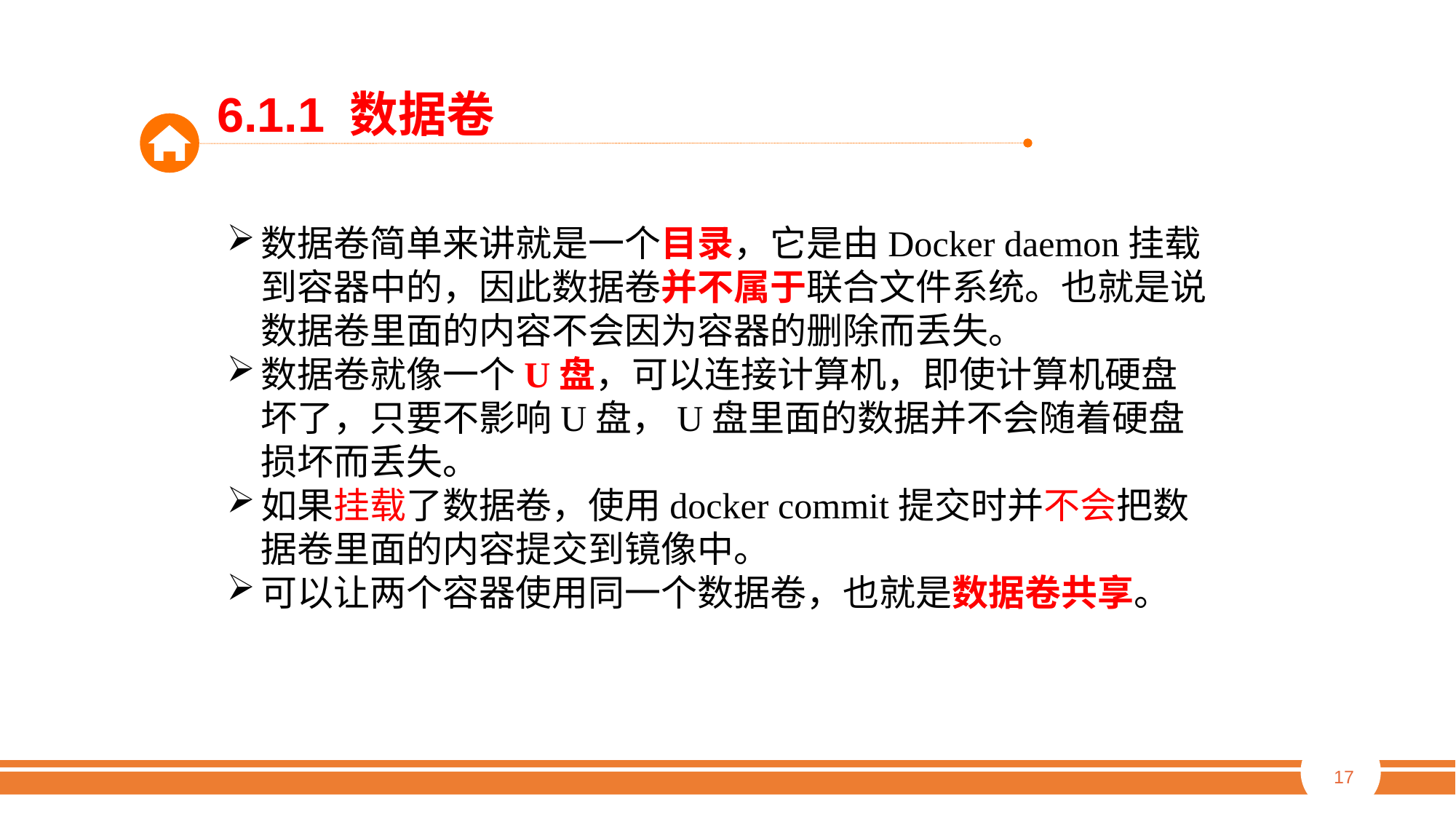

6.1.1 数据卷
数据卷简单来讲就是一个目录，它是由Docker daemon挂载到容器中的，因此数据卷并不属于联合文件系统。也就是说数据卷里面的内容不会因为容器的删除而丢失。
数据卷就像一个U盘，可以连接计算机，即使计算机硬盘坏了，只要不影响U盘，U盘里面的数据并不会随着硬盘损坏而丢失。
如果挂载了数据卷，使用docker commit提交时并不会把数据卷里面的内容提交到镜像中。
可以让两个容器使用同一个数据卷，也就是数据卷共享。
17